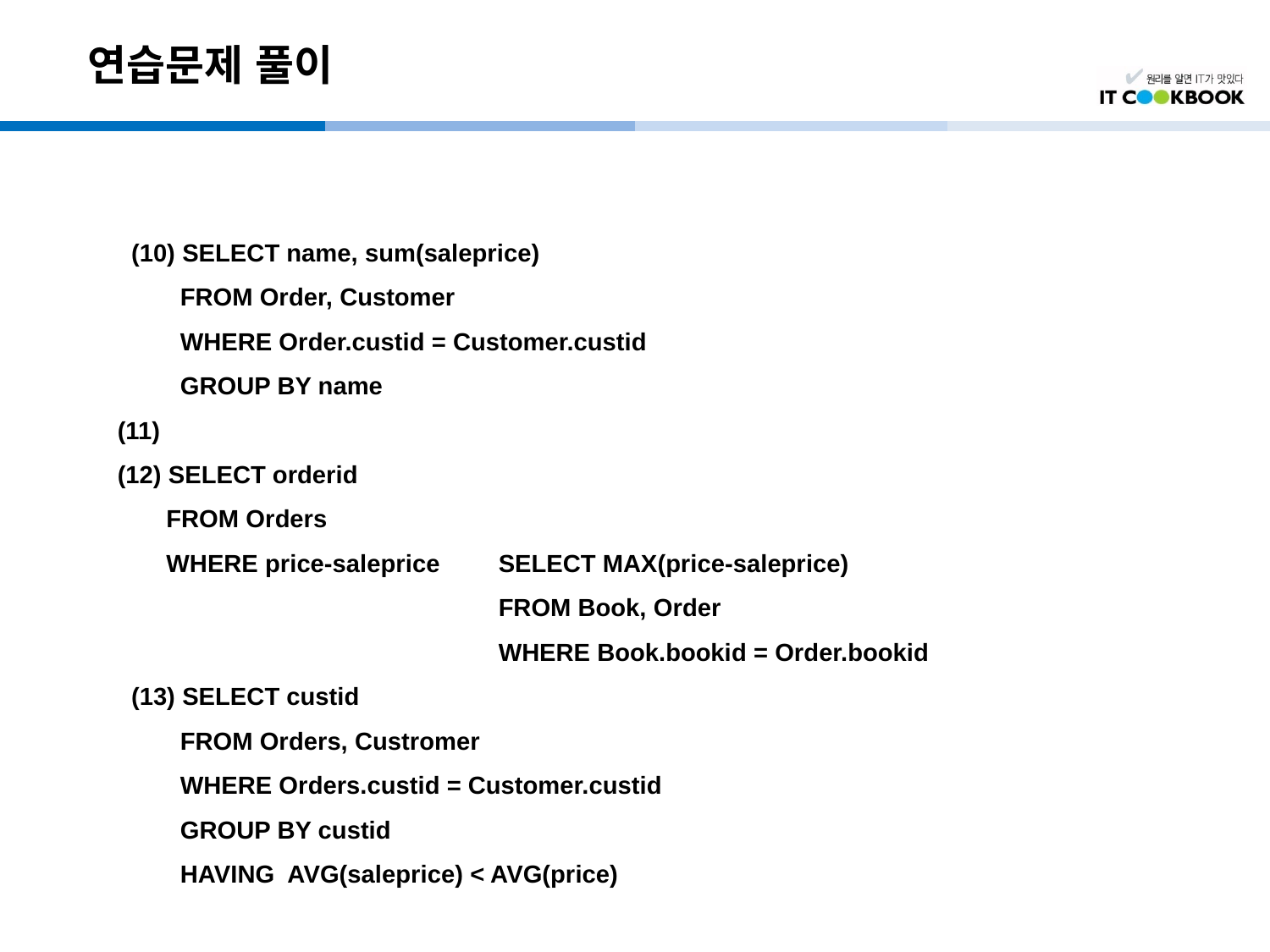

# 연습문제 풀이
  (10) SELECT name, sum(saleprice)
         FROM Order, Customer
         WHERE Order.custid = Customer.custid
         GROUP BY name
(11)
(12) SELECT orderid
       FROM Orders
       WHERE price-saleprice	SELECT MAX(price-saleprice)
			FROM Book, Order
			WHERE Book.bookid = Order.bookid
  (13) SELECT custid
         FROM Orders, Custromer
         WHERE Orders.custid = Customer.custid
         GROUP BY custid
         HAVING  AVG(saleprice) < AVG(price)